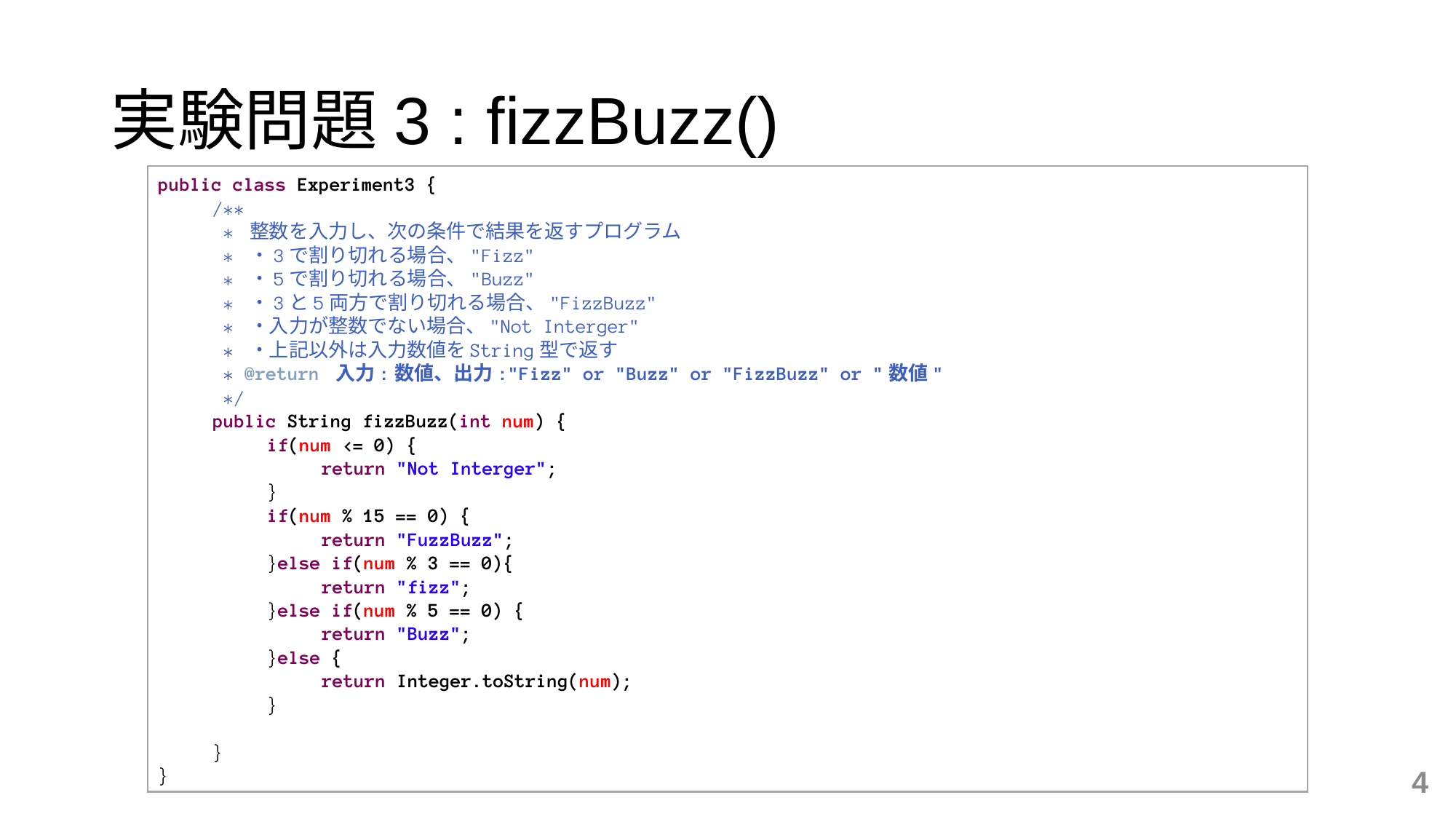

# 実験問題3 : fizzBuzz()
public class Experiment3 {
/**
 * 整数を入力し、次の条件で結果を返すプログラム
 * ・3で割り切れる場合、"Fizz"
 * ・5で割り切れる場合、"Buzz"
 * ・3と5両方で割り切れる場合、"FizzBuzz"
 * ・入力が整数でない場合、"Not Interger"
 * ・上記以外は入力数値をString型で返す
 * @return 入力:数値、出力:"Fizz" or "Buzz" or "FizzBuzz" or "数値"
 */
public String fizzBuzz(int num) {
if(num <= 0) {
return "Not Interger";
}
if(num % 15 == 0) {
return "FuzzBuzz";
}else if(num % 3 == 0){
return "fizz";
}else if(num % 5 == 0) {
return "Buzz";
}else {
return Integer.toString(num);
}

}
}
4